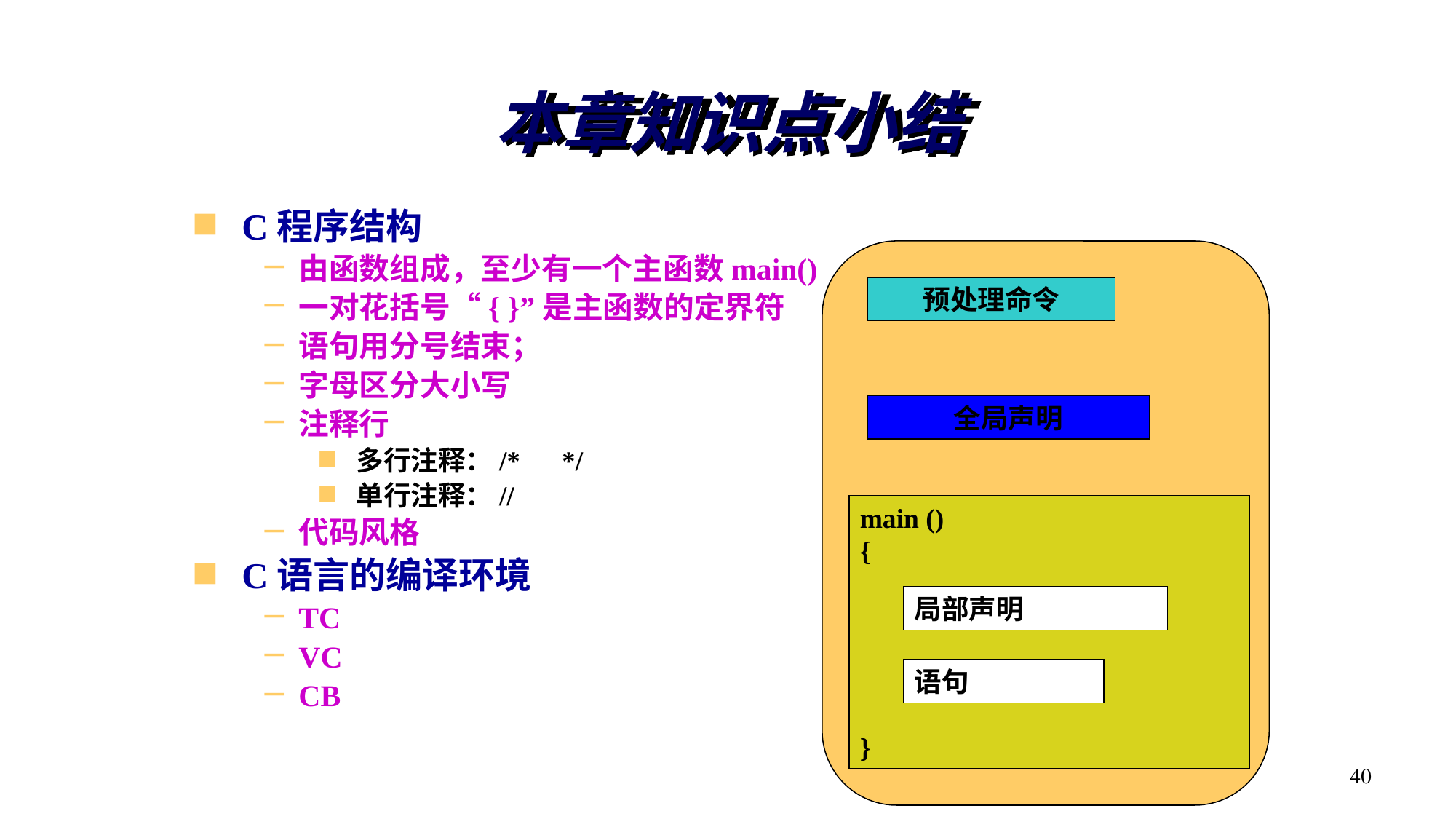

# 本章知识点小结
C程序结构
由函数组成，至少有一个主函数main()
一对花括号“{ }”是主函数的定界符
语句用分号结束；
字母区分大小写
注释行
多行注释：/*      */
单行注释：//
代码风格
C语言的编译环境
TC
VC
CB

预处理命令
全局声明
main ()
{

}
局部声明
语句